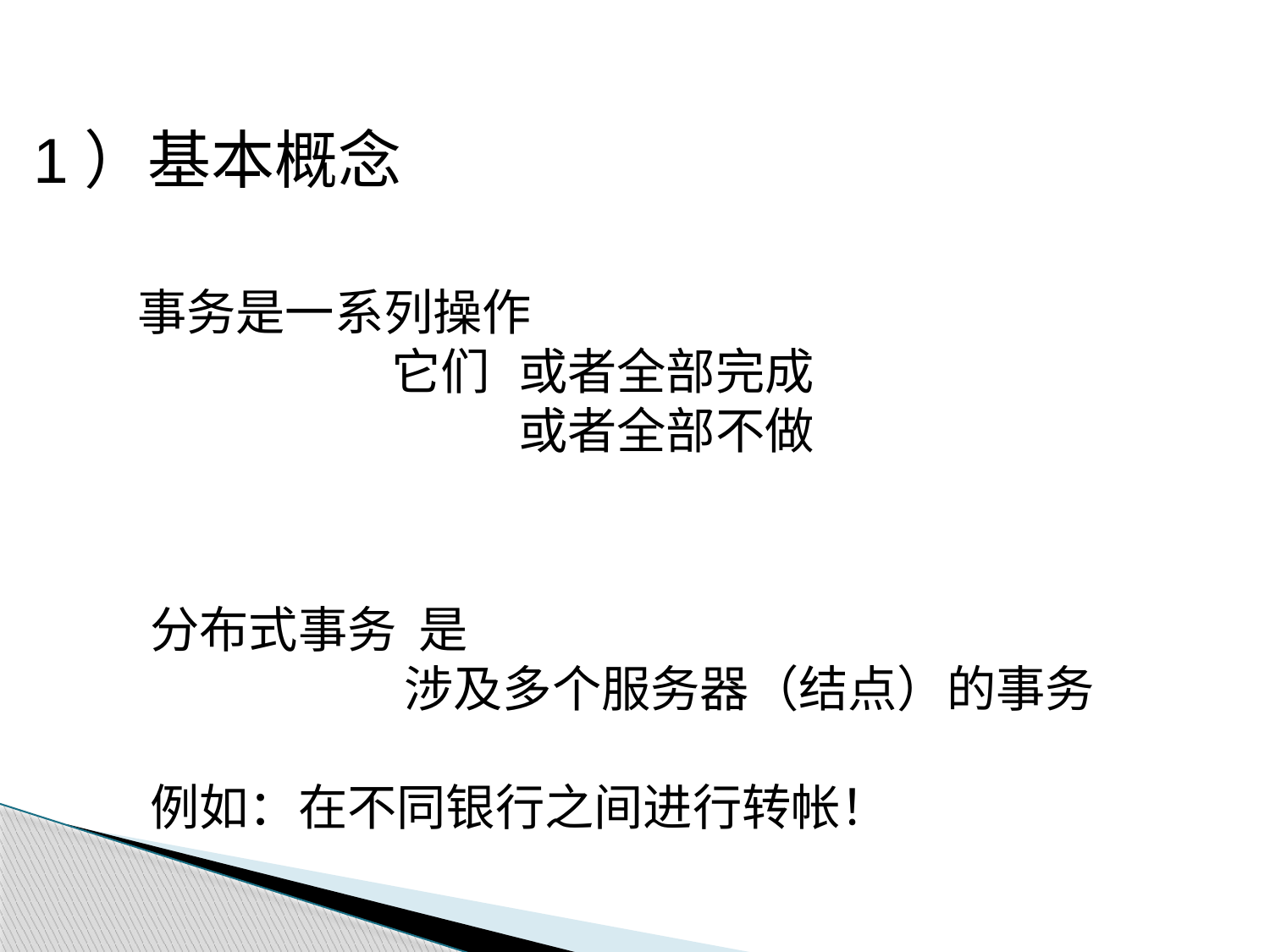

1）基本概念
事务是一系列操作
		它们	或者全部完成
			或者全部不做
分布式事务  是
		涉及多个服务器（结点）的事务

例如：在不同银行之间进行转帐！